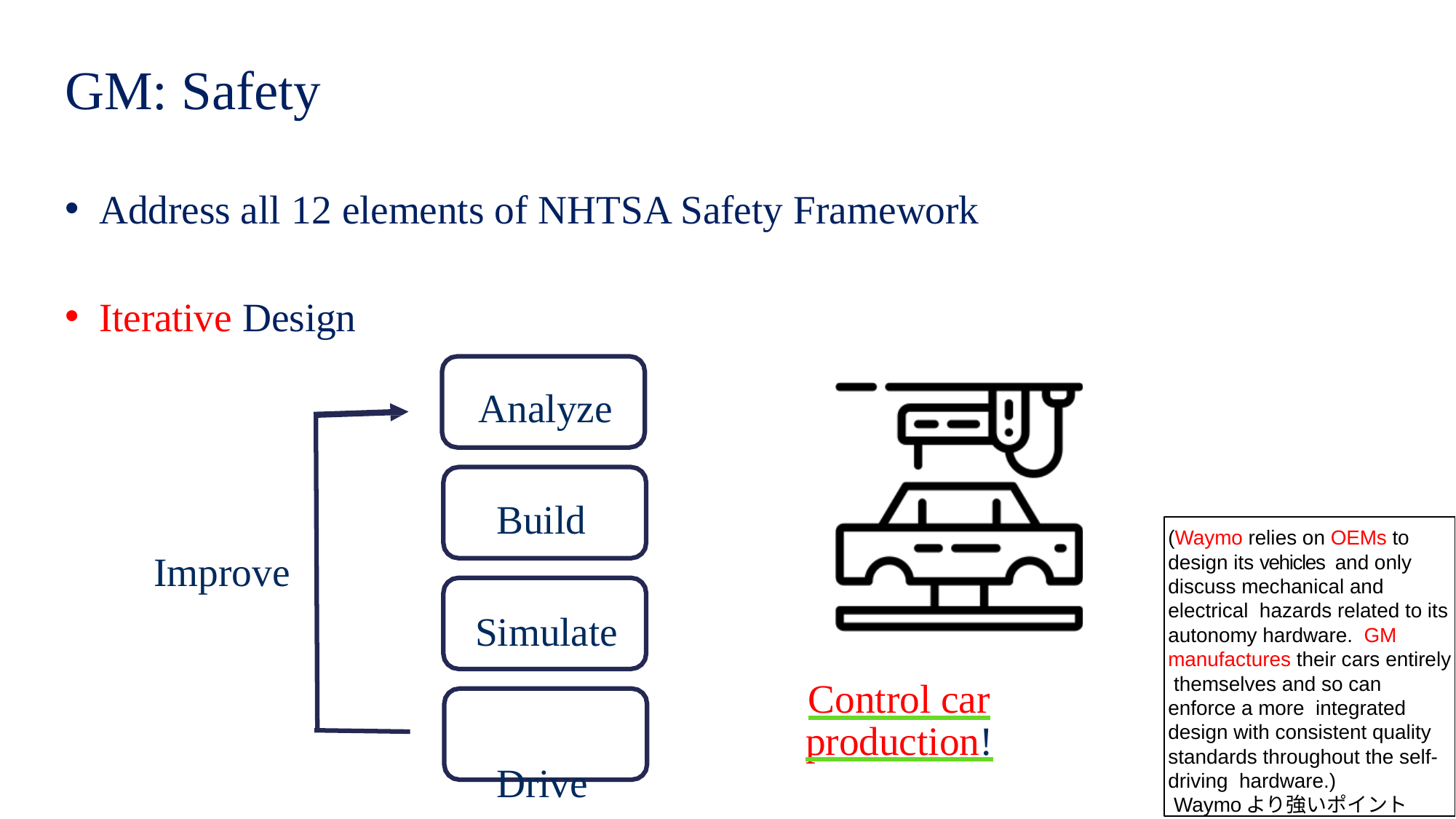

# GM: Safety
Address all 12 elements of NHTSA Safety Framework

Iterative Design

Analyze

Build
Improve
Simulate
Control car production!
Drive

(Waymo relies on OEMs to design its vehicles  and only discuss mechanical and electrical  hazards related to its autonomy hardware.  GM manufactures their cars entirely  themselves and so can enforce a more  integrated design with consistent quality  standards throughout the self-driving  hardware.)
 Waymoより強いポイント